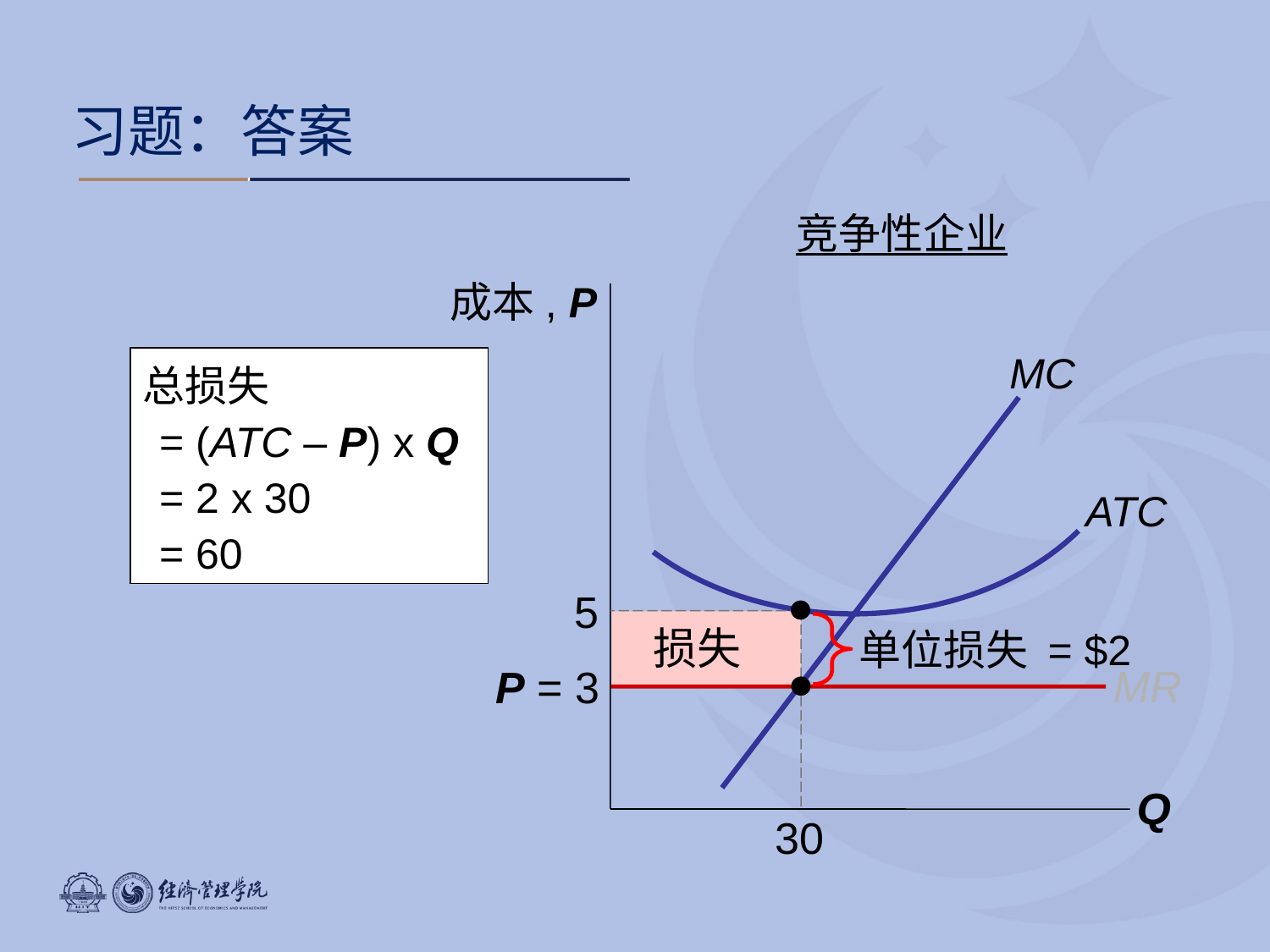

习题：答案
竞争性企业
成本, P

Q
MC

总损失
= (ATC – P) x Q = 2 x 30
= 60

ATC
5

30

损失

单位损失 = $2
P = 3
MR